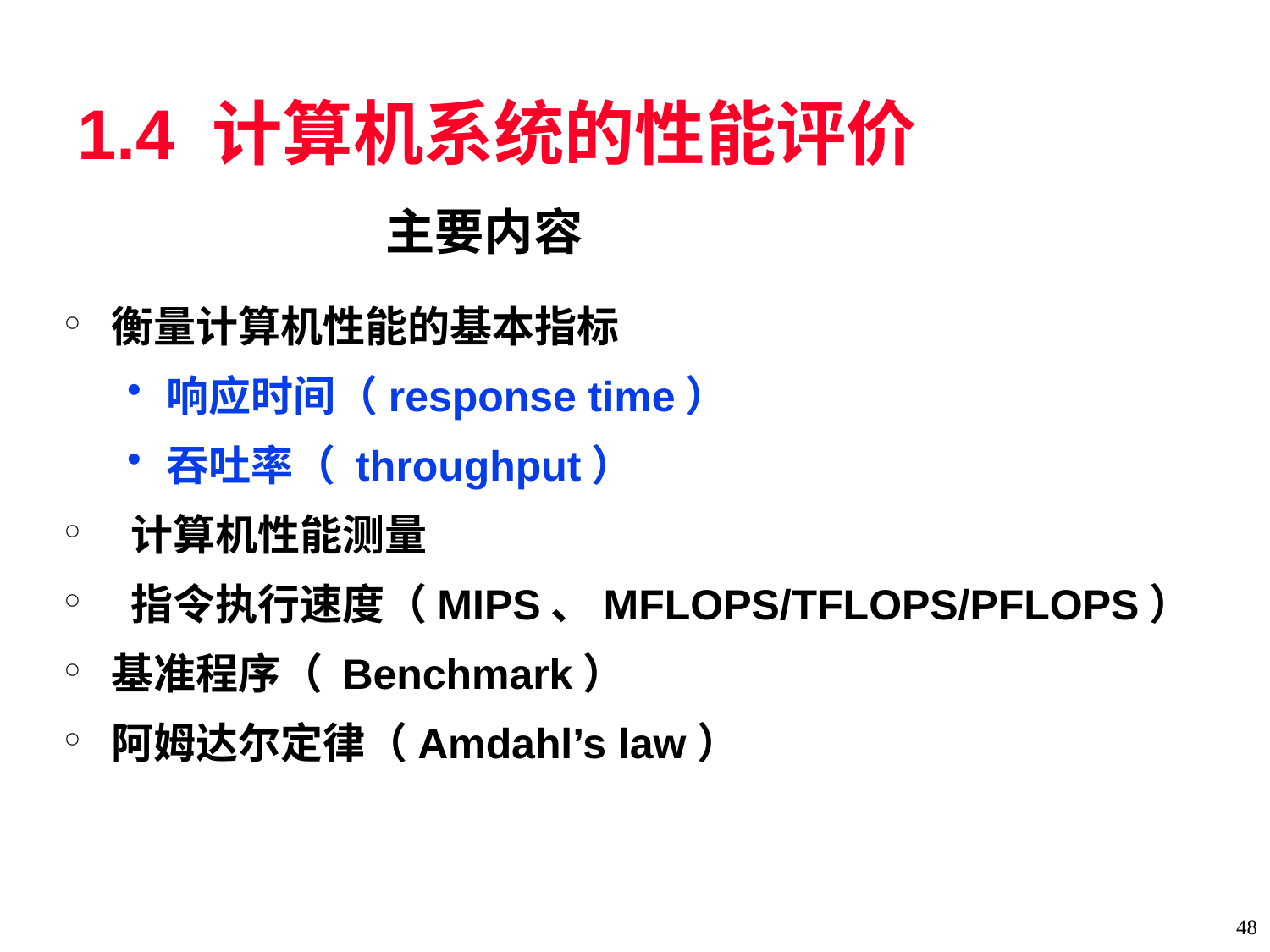

# 1.4 计算机系统的性能评价
主要内容
衡量计算机性能的基本指标
响应时间（response time）
吞吐率（ throughput）
 计算机性能测量
 指令执行速度（MIPS、MFLOPS/TFLOPS/PFLOPS）
基准程序（ Benchmark）
阿姆达尔定律（Amdahl’s law）

48